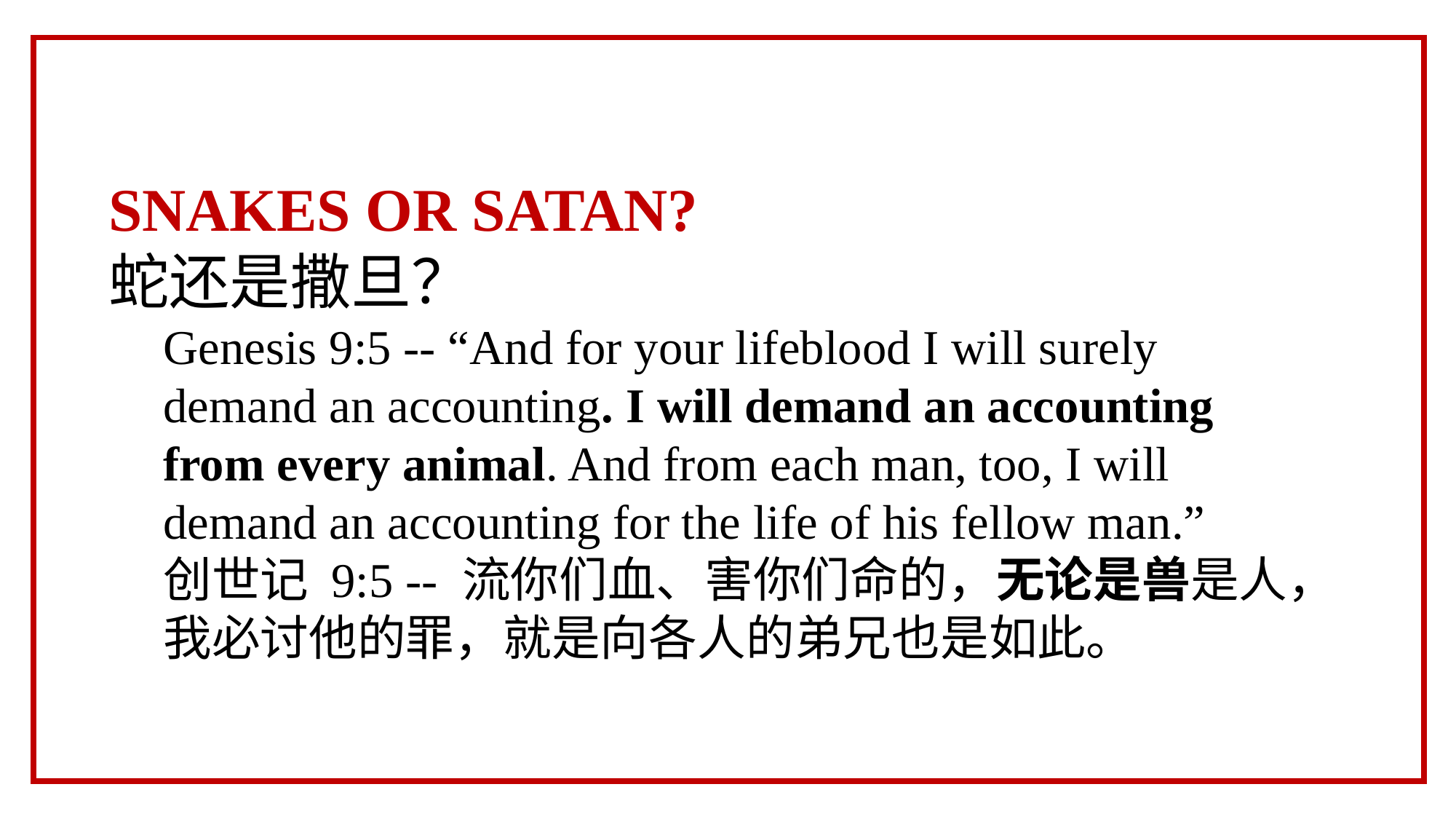

SNAKES OR SATAN?
蛇还是撒旦？
Genesis 9:5 -- “And for your lifeblood I will surely demand an accounting. I will demand an accounting from every animal. And from each man, too, I will demand an accounting for the life of his fellow man.”
创世记 9:5 -- 流你们血、害你们命的，无论是兽是人，我必讨他的罪，就是向各人的弟兄也是如此。